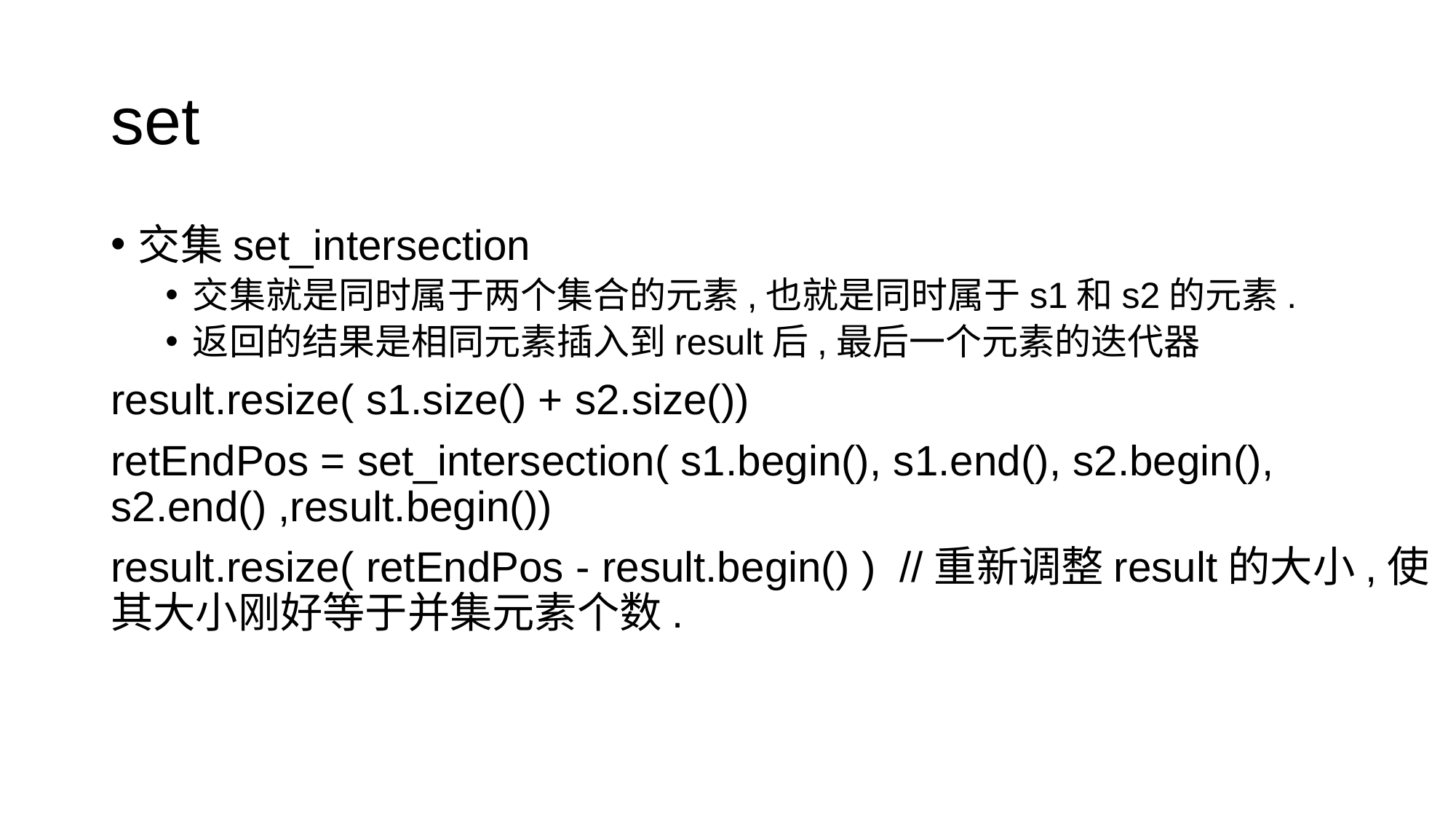

# set
交集set_intersection
交集就是同时属于两个集合的元素,也就是同时属于s1和s2的元素.
返回的结果是相同元素插入到result后,最后一个元素的迭代器
result.resize( s1.size() + s2.size())
retEndPos = set_intersection( s1.begin(), s1.end(), s2.begin(), s2.end() ,result.begin())
result.resize( retEndPos - result.begin() )  //重新调整result的大小,使其大小刚好等于并集元素个数.